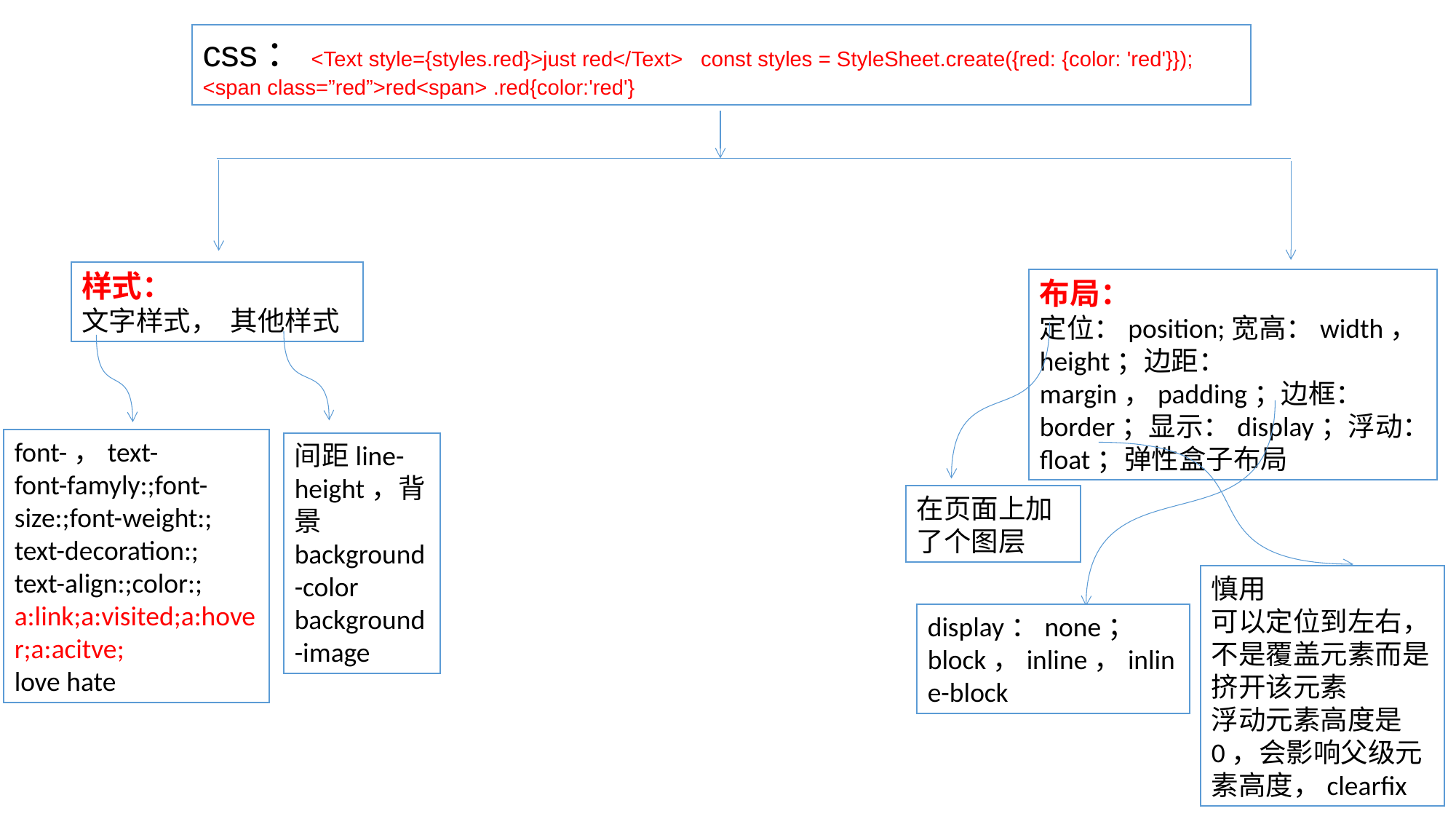

css：<Text style={styles.red}>just red</Text>   const styles = StyleSheet.create({red: {color: 'red'}});
<span class=”red”>red<span> .red{color:'red'}
样式：
文字样式，  其他样式
布局：
定位：position;宽高：width，height；边距：margin，padding；边框：border；显示：display；浮动：float；弹性盒子布局
font-，text-
font-famyly:;font-size:;font-weight:;
text-decoration:;
text-align:;color:;
a:link;a:visited;a:hover;a:acitve;
love hate
间距line-height，背景background-color
background-image
在页面上加了个图层
慎用
可以定位到左右，不是覆盖元素而是挤开该元素
浮动元素高度是0，会影响父级元素高度，clearfix
display：none；
block，inline，inline-block